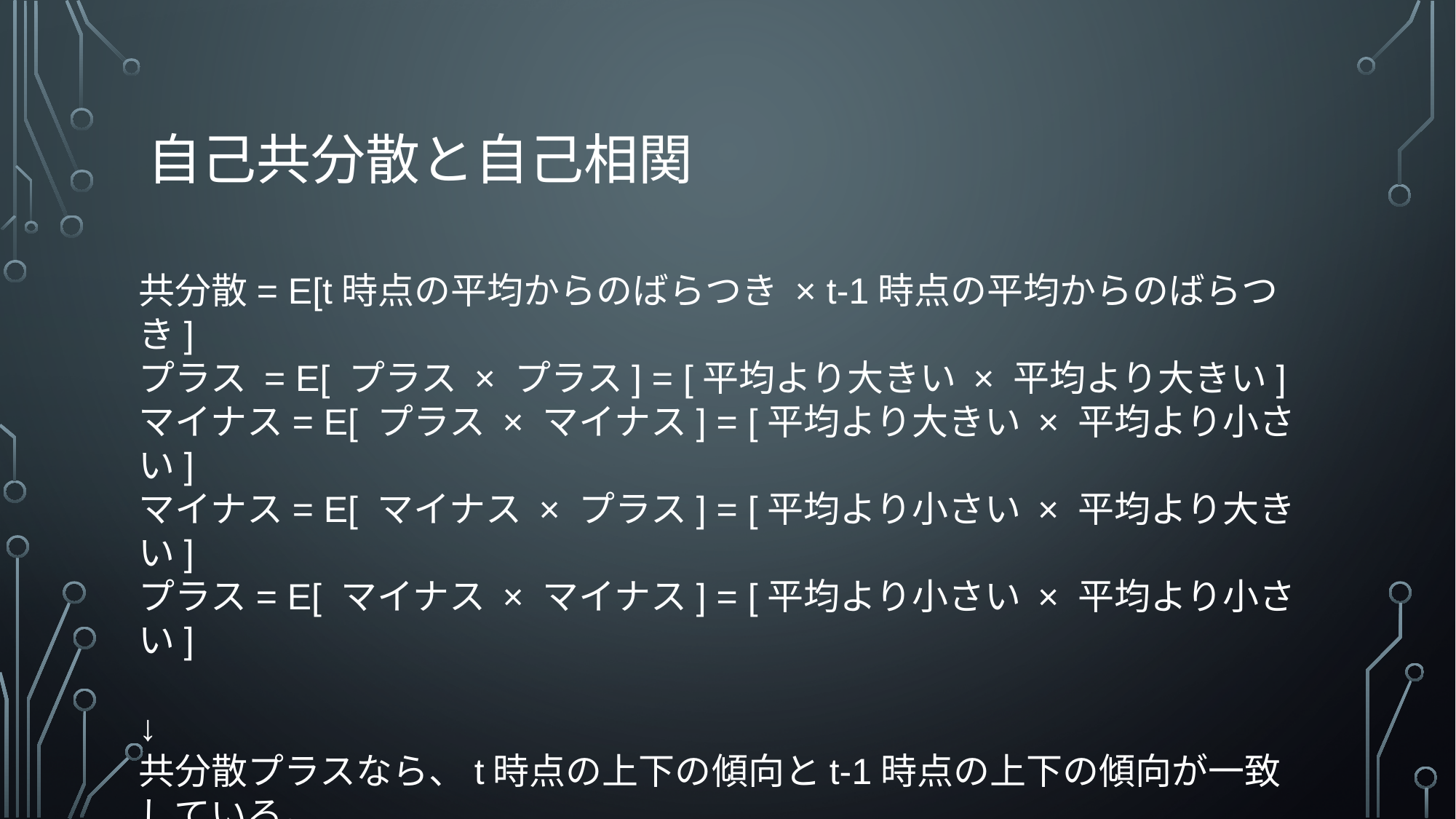

# 自己共分散と自己相関
共分散= E[t時点の平均からのばらつき × t-1時点の平均からのばらつき]
プラス = E[ プラス × プラス] = [平均より大きい × 平均より大きい]
マイナス= E[ プラス × マイナス] = [平均より大きい × 平均より小さい]
マイナス= E[ マイナス × プラス] = [平均より小さい × 平均より大きい]
プラス= E[ マイナス × マイナス] = [平均より小さい × 平均より小さい]

↓
共分散プラスなら、t時点の上下の傾向とt-1時点の上下の傾向が一致している。
共分散マイナスなら、t時点の上下の傾向とt-1時点の上下の傾向が一致していない。